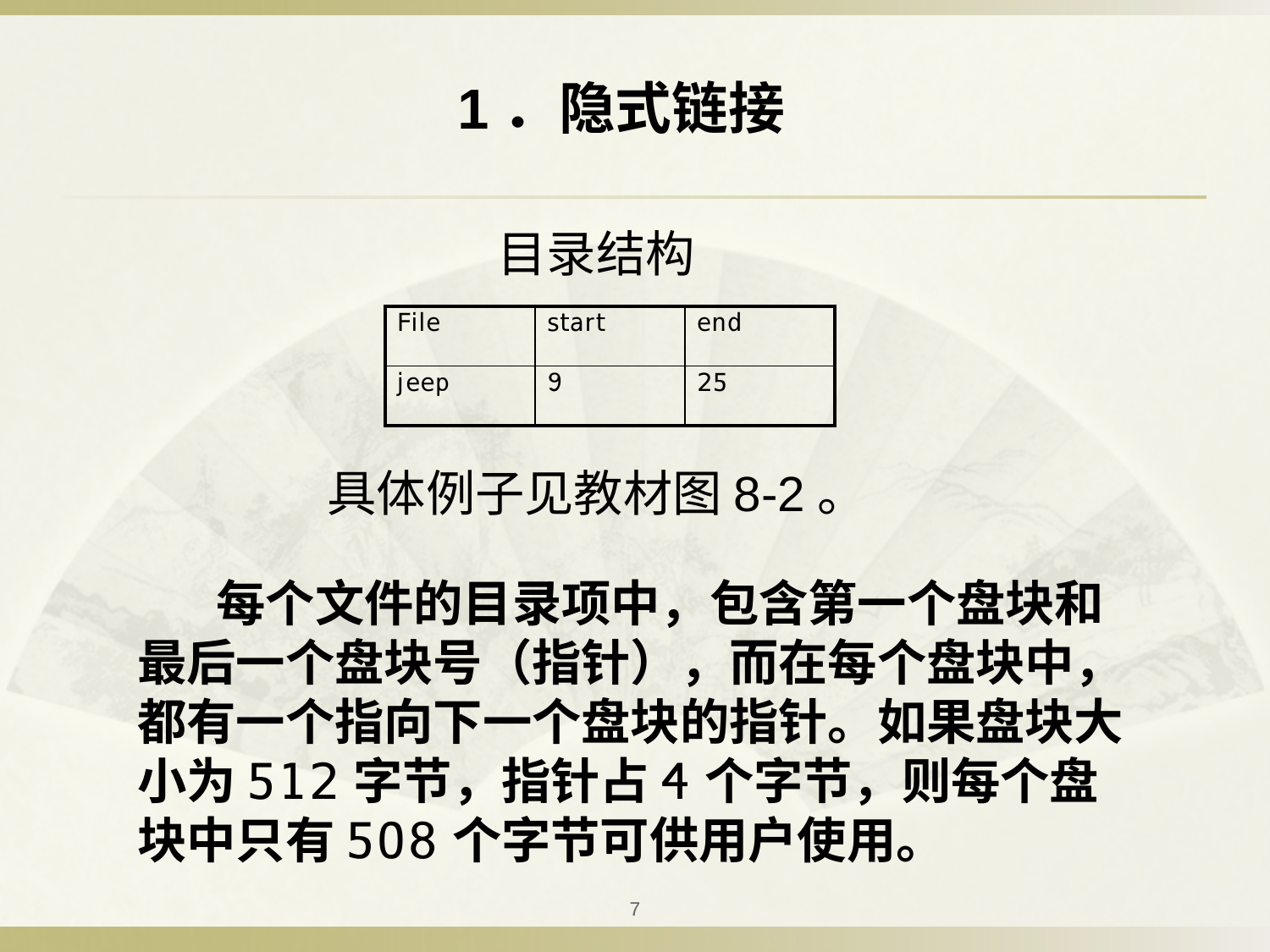

1．隐式链接
目录结构
| File | start | end |
| --- | --- | --- |
| jeep | 9 | 25 |
具体例子见教材图8-2。
      每个文件的目录项中，包含第一个盘块和最后一个盘块号（指针），而在每个盘块中，都有一个指向下一个盘块的指针。如果盘块大小为512字节，指针占4个字节，则每个盘块中只有508个字节可供用户使用。
7